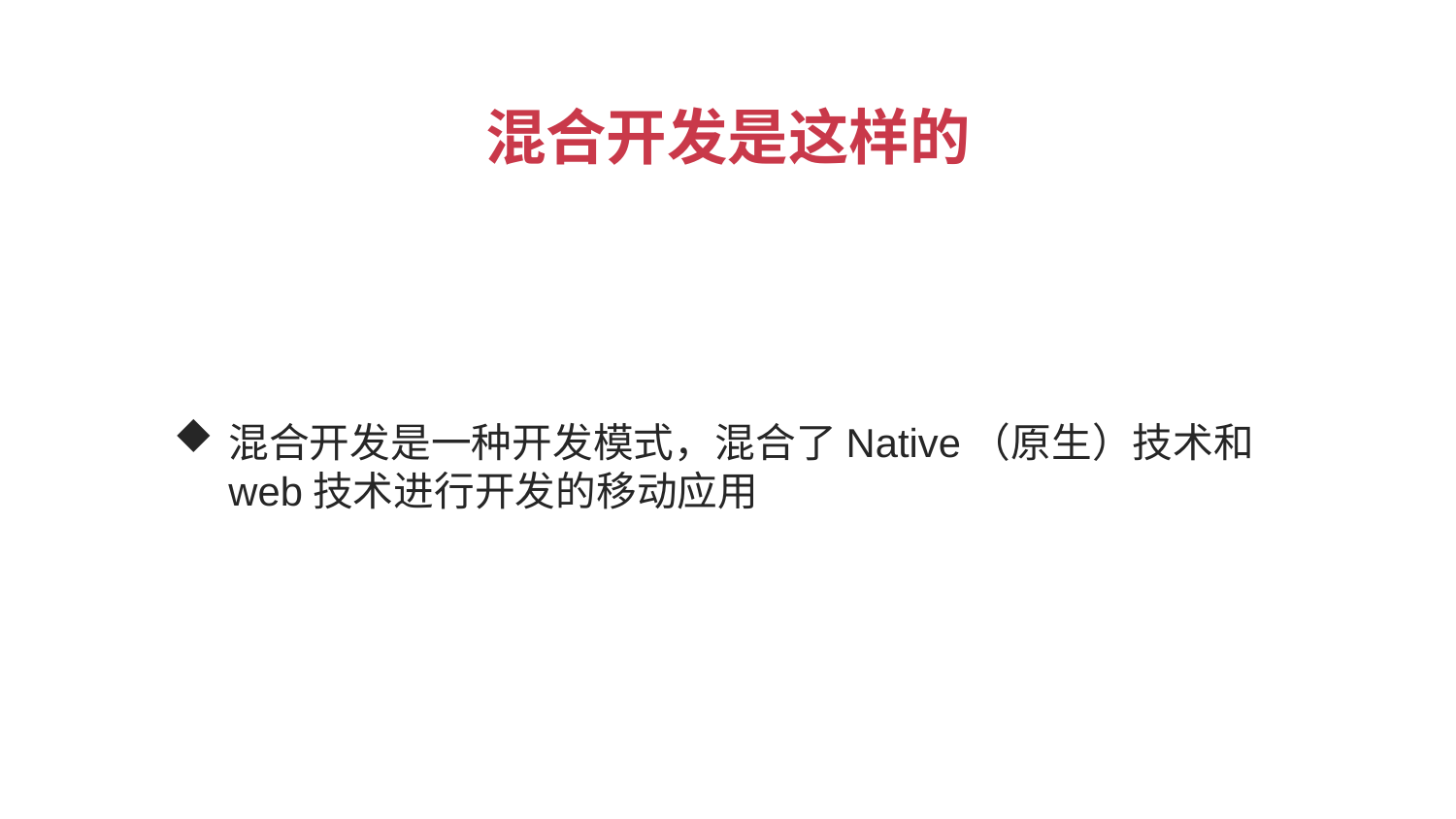

混合开发是这样的
混合开发是一种开发模式，混合了Native（原生）技术和web技术进行开发的移动应用